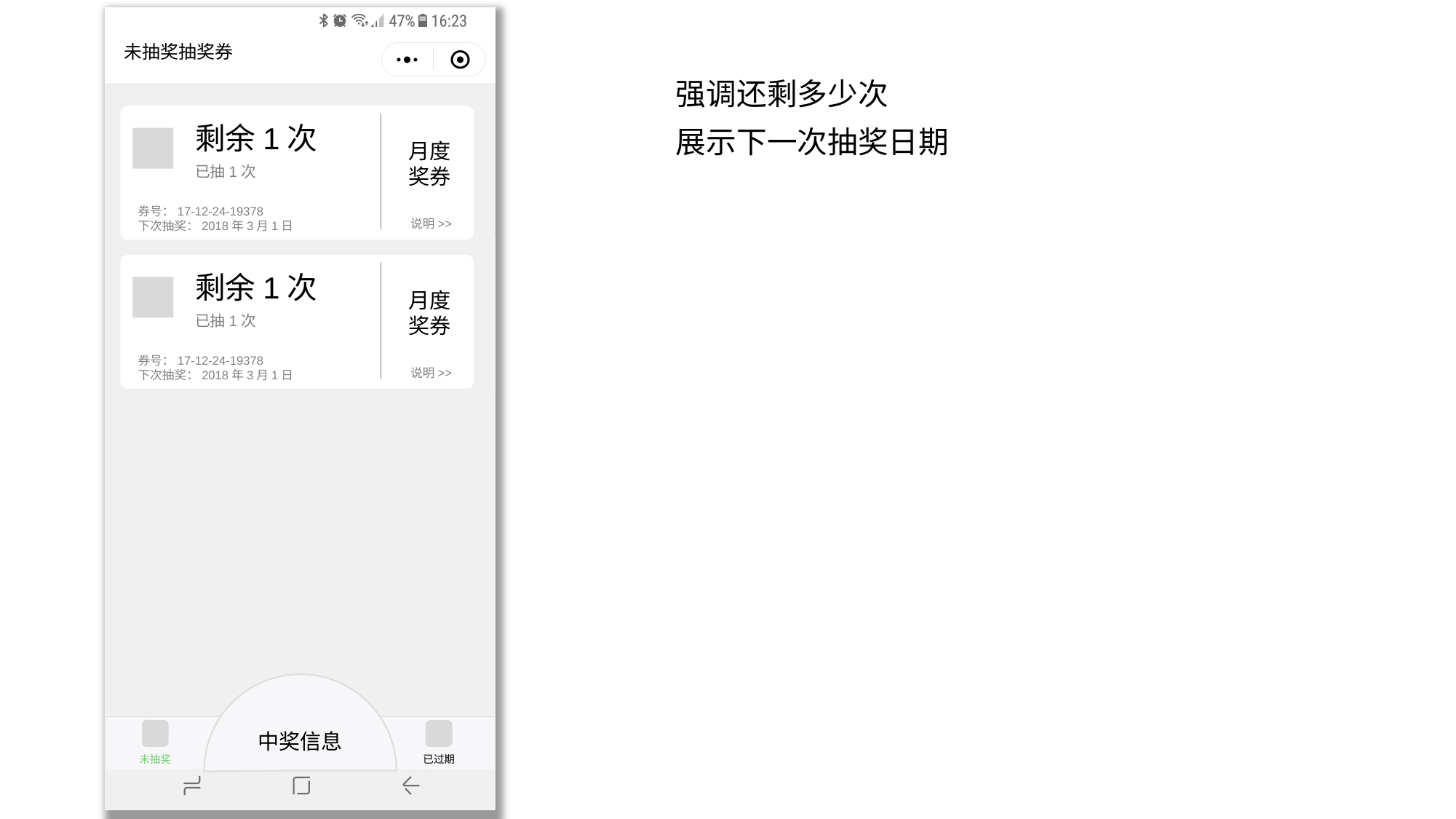

# 未抽奖抽奖券
强调还剩多少次
展示下一次抽奖日期

剩余1次

月度奖券
已抽1次
券号：17-12-24-19378
下次抽奖：2018年3月1日
说明>>

剩余1次

月度奖券
已抽1次
券号：17-12-24-19378
下次抽奖：2018年3月1日
说明>>

中奖信息

未抽奖

已过期